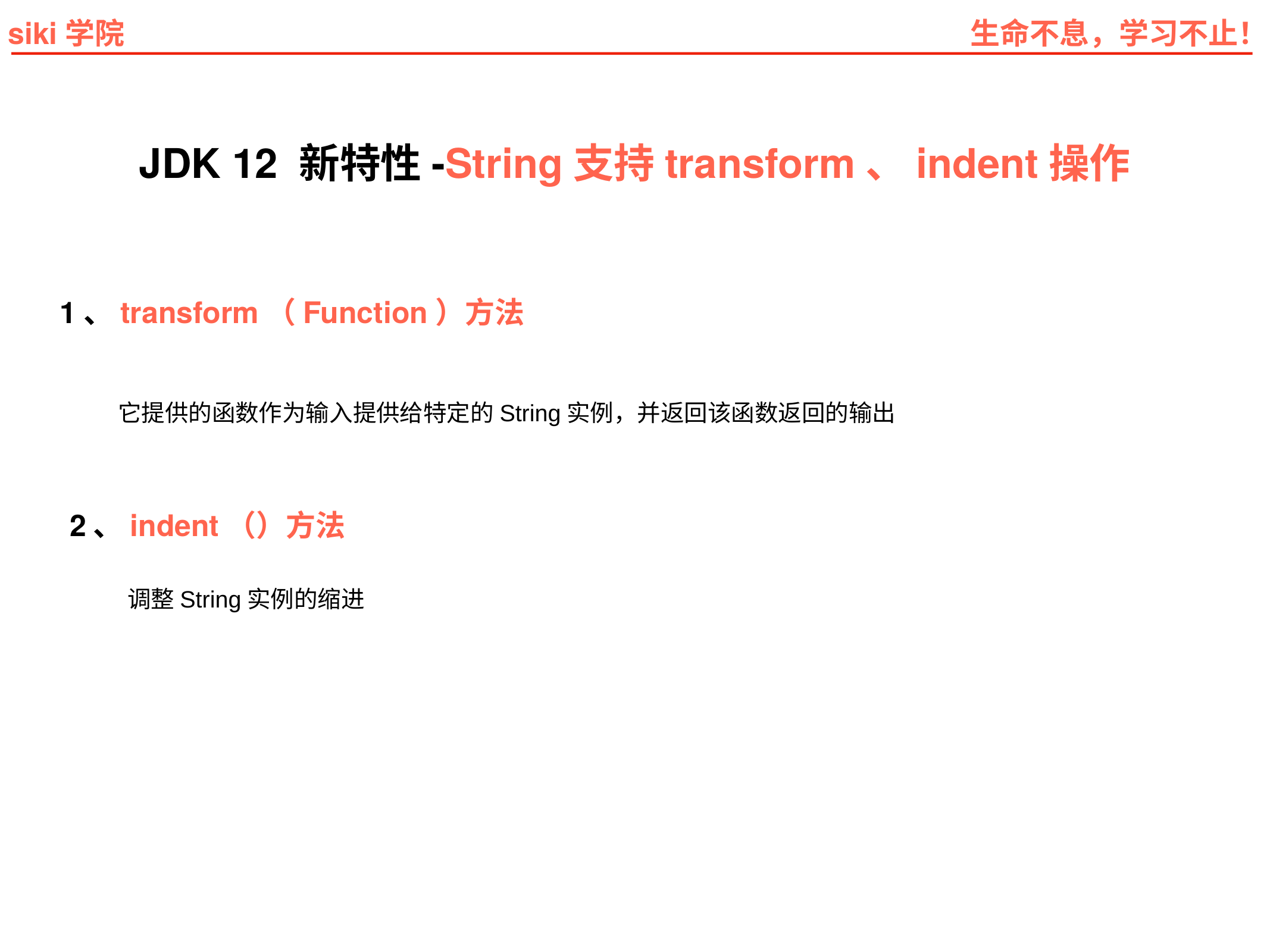

JDK 12 新特性-String支持transform、indent操作

1、transform（Function）方法
它提供的函数作为输入提供给特定的String实例，并返回该函数返回的输出
2、indent（）方法
调整String实例的缩进